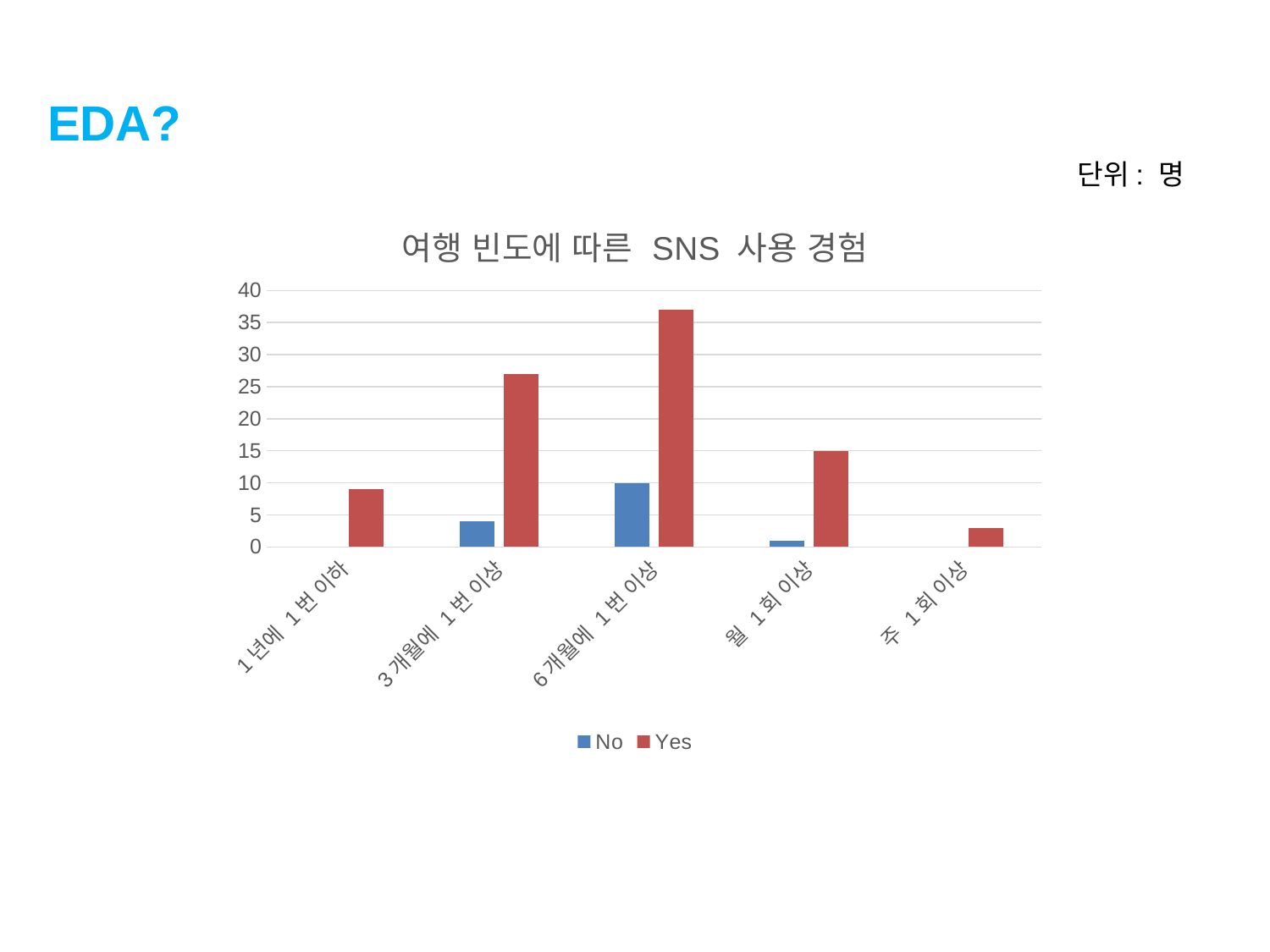

EDA?
단위: 명

### Chart: 여행 빈도에 따른 SNS 사용 경험

| Category | No | Yes |
|---|---|---|
| 1년에 1번 이하 | None | 9.0 |
| 3개월에 1번 이상 | 4.0 | 27.0 |
| 6개월에 1번 이상 | 10.0 | 37.0 |
| 월 1회 이상 | 1.0 | 15.0 |
| 주 1회 이상 | None | 3.0 |